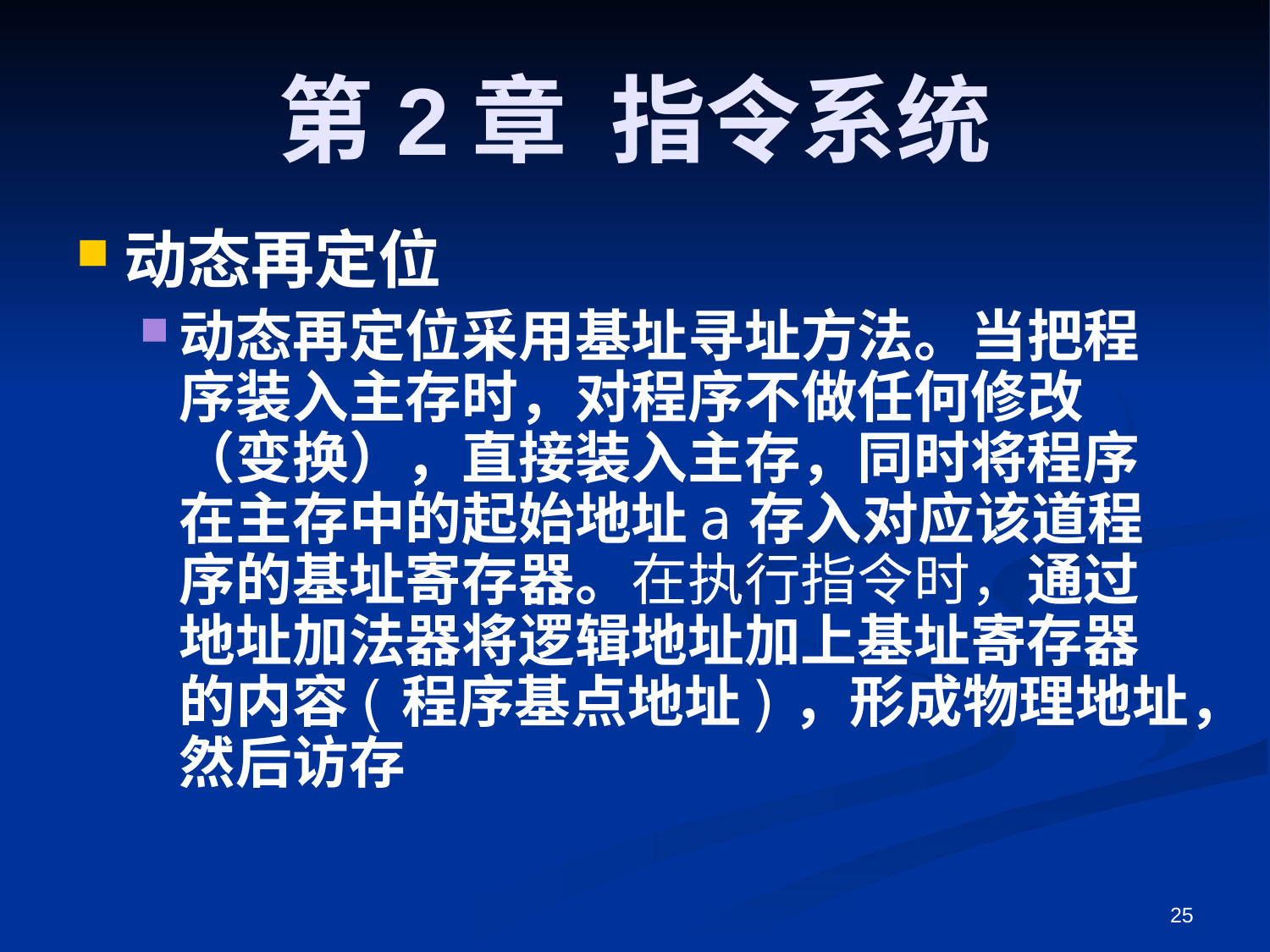

# 第2章  指令系统
动态再定位
动态再定位采用基址寻址方法。当把程序装入主存时，对程序不做任何修改（变换），直接装入主存，同时将程序在主存中的起始地址a存入对应该道程序的基址寄存器。在执行指令时，通过地址加法器将逻辑地址加上基址寄存器的内容(程序基点地址)，形成物理地址，然后访存
25